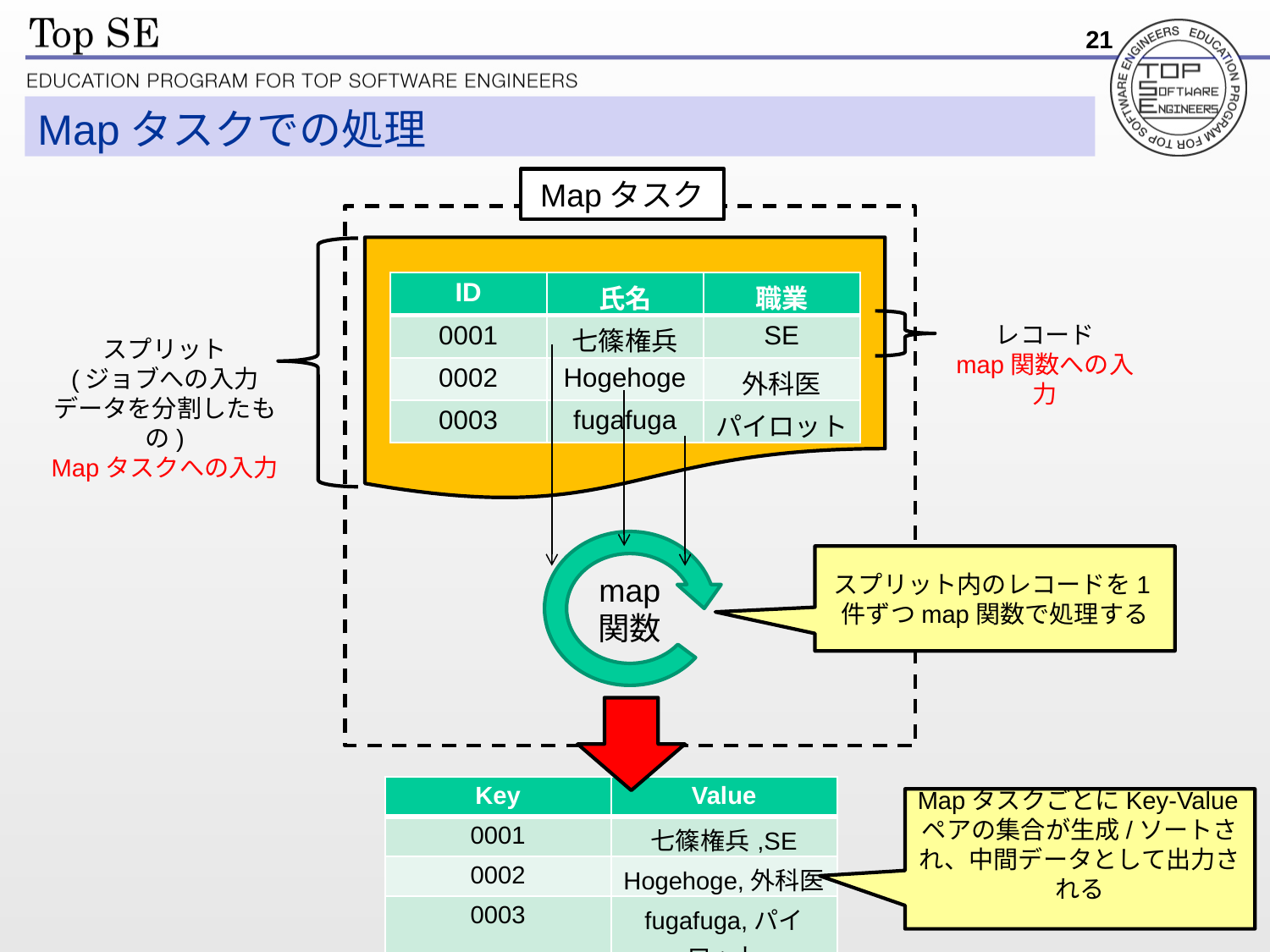

21
# Mapタスクでの処理
Mapタスク

| ID | 氏名 | 職業 |
| --- | --- | --- |
| 0001 | 七篠権兵 | SE |
| 0002 | Hogehoge | 外科医 |
| 0003 | fugafuga | パイロット |

レコード
map関数への入力
スプリット
(ジョブへの入力データを分割したもの)
Mapタスクへの入力
map
関数
スプリット内のレコードを1件ずつmap関数で処理する

| Key | Value |
| --- | --- |
| 0001 | 七篠権兵,SE |
| 0002 | Hogehoge,外科医 |
| 0003 | fugafuga,パイロット |
MapタスクごとにKey-Valueペアの集合が生成/ソートされ、中間データとして出力される